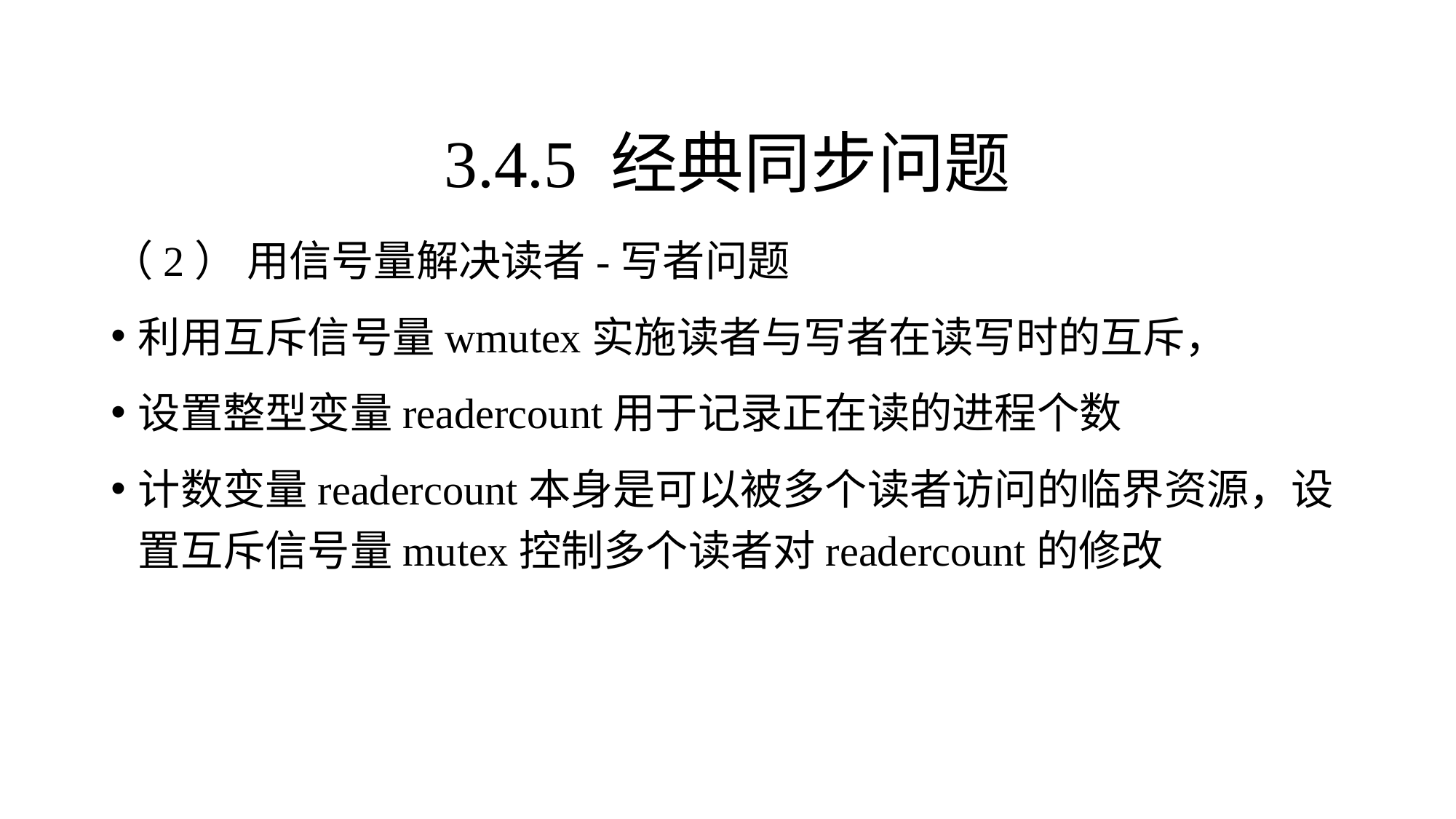

（2） 用信号量解决读者-写者问题
利用互斥信号量wmutex实施读者与写者在读写时的互斥，
设置整型变量readercount用于记录正在读的进程个数
计数变量readercount本身是可以被多个读者访问的临界资源，设置互斥信号量mutex控制多个读者对readercount的修改
3.4.5 经典同步问题
25